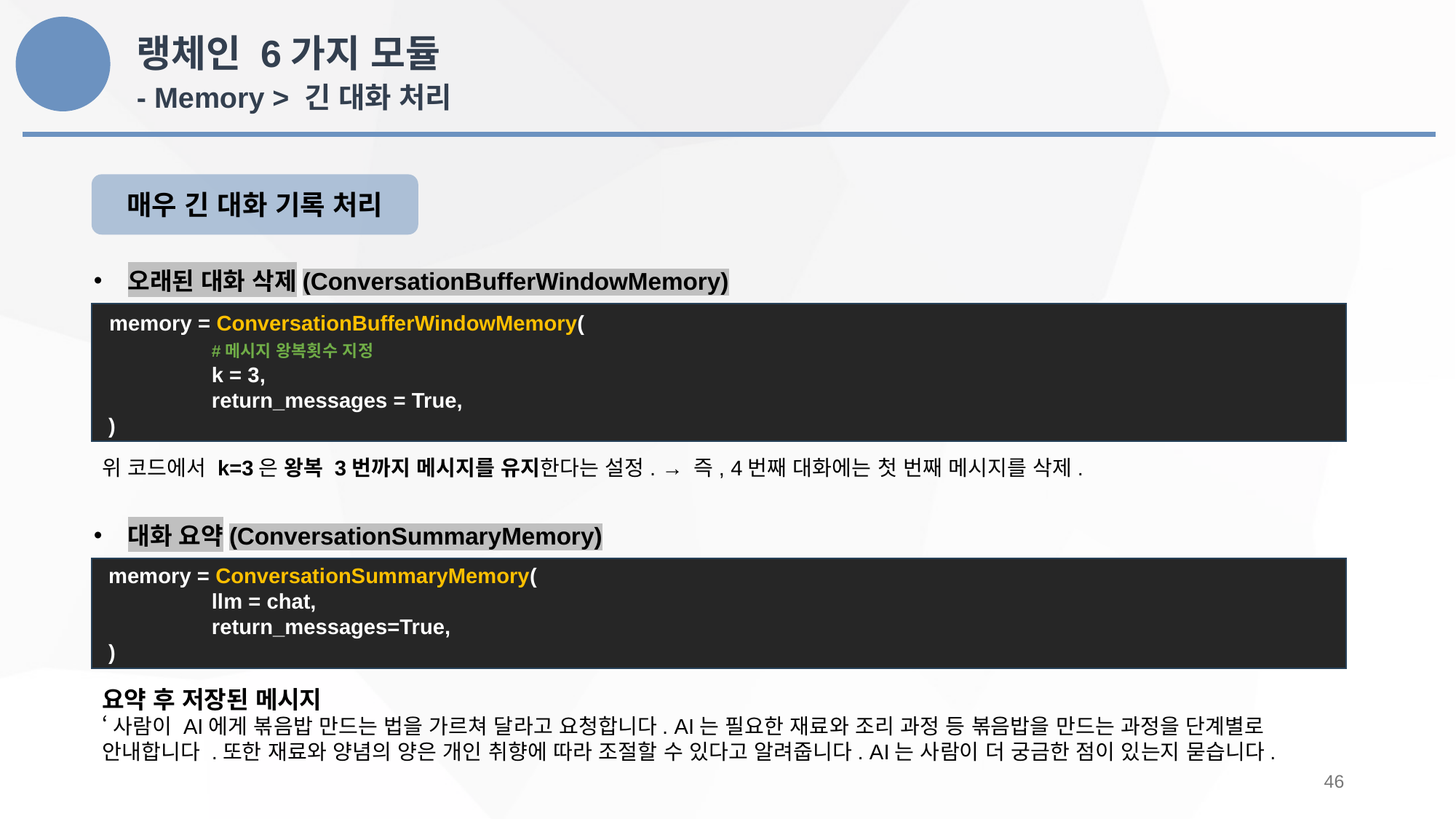

랭체인 6가지 모듈
- Memory > 긴 대화 처리
매우 긴 대화 기록 처리
오래된 대화 삭제(ConversationBufferWindowMemory)
 memory = ConversationBufferWindowMemory(
	#메시지 왕복횟수 지정
	k = 3,
	return_messages = True,
 )
위 코드에서 k=3은 왕복 3번까지 메시지를 유지한다는 설정. → 즉, 4번째 대화에는 첫 번째 메시지를 삭제.
대화 요약(ConversationSummaryMemory)
 memory = ConversationSummaryMemory(
	llm = chat,
	return_messages=True,
 )
요약 후 저장된 메시지
‘사람이 AI에게 볶음밥 만드는 법을 가르쳐 달라고 요청합니다. AI는 필요한 재료와 조리 과정 등 볶음밥을 만드는 과정을 단계별로 안내합니다 .또한 재료와 양념의 양은 개인 취향에 따라 조절할 수 있다고 알려줍니다. AI는 사람이 더 궁금한 점이 있는지 묻습니다.
46